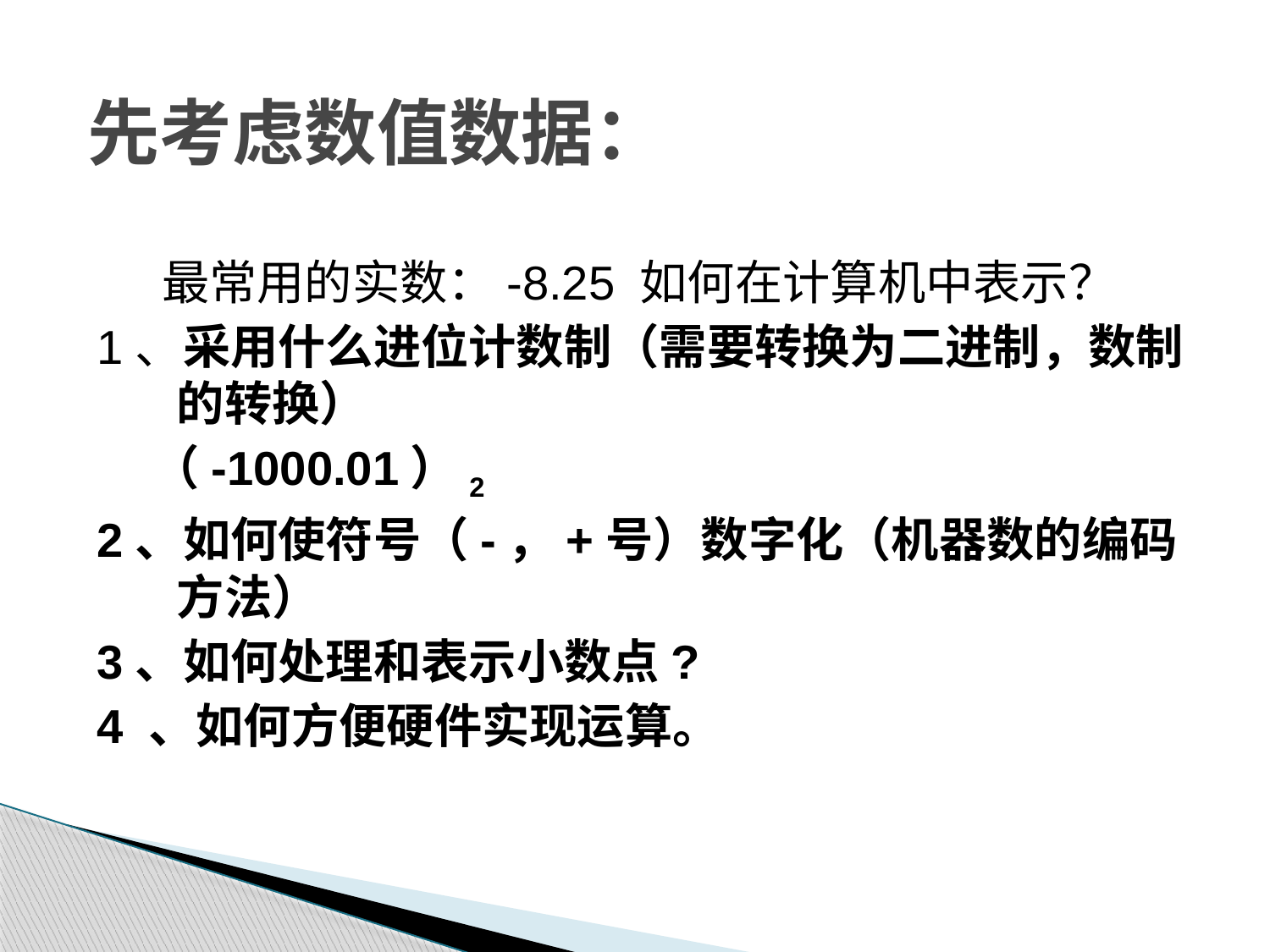

# 先考虑数值数据：
     最常用的实数：-8.25 如何在计算机中表示？
1、采用什么进位计数制（需要转换为二进制，数制的转换）
    （-1000.01）2
2、如何使符号（-，+号）数字化（机器数的编码方法）
3、如何处理和表示小数点?
4 、如何方便硬件实现运算。
6